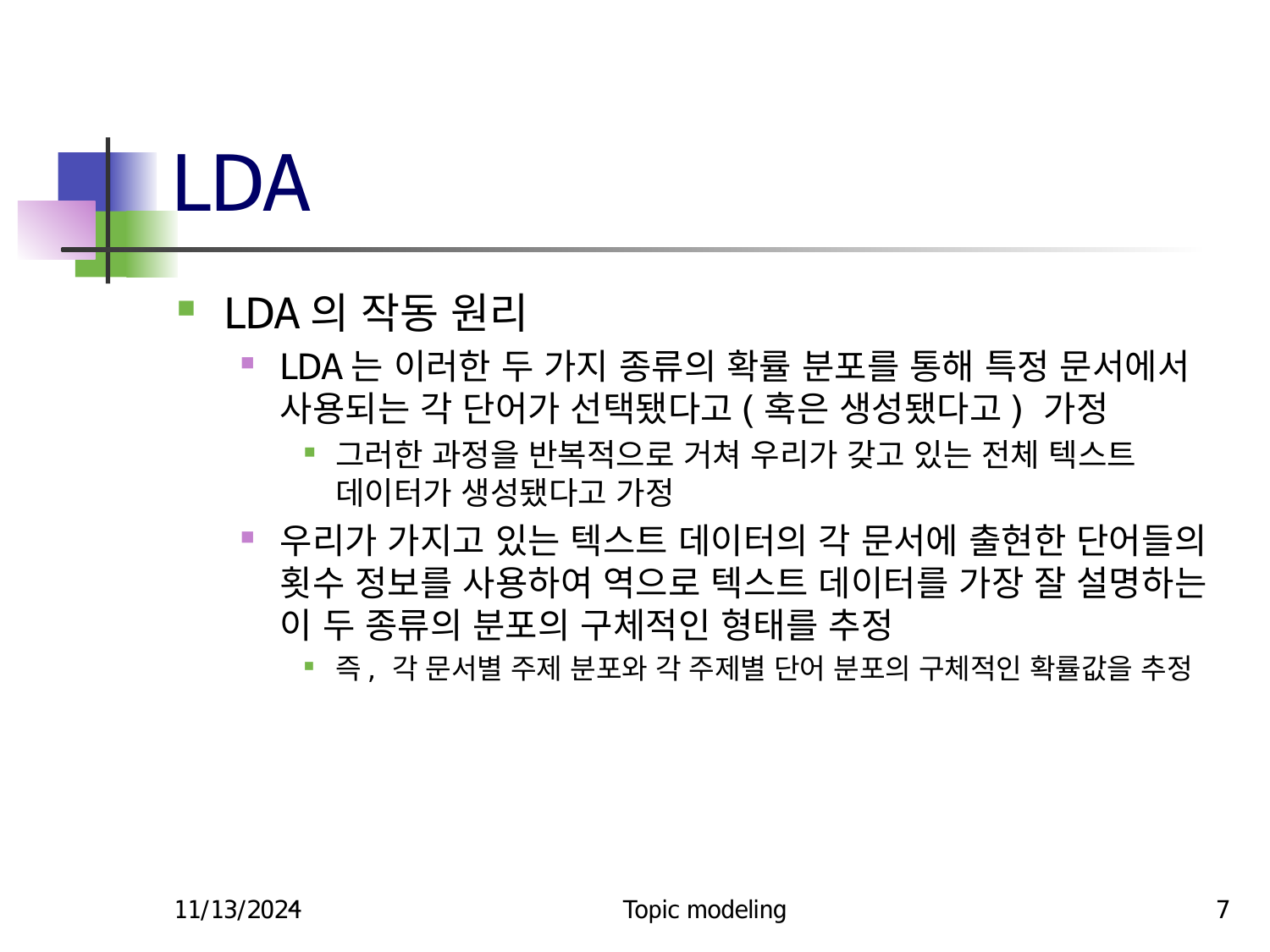

# LDA
LDA의 작동 원리
LDA는 이러한 두 가지 종류의 확률 분포를 통해 특정 문서에서 사용되는 각 단어가 선택됐다고(혹은 생성됐다고) 가정
그러한 과정을 반복적으로 거쳐 우리가 갖고 있는 전체 텍스트 데이터가 생성됐다고 가정
우리가 가지고 있는 텍스트 데이터의 각 문서에 출현한 단어들의 횟수 정보를 사용하여 역으로 텍스트 데이터를 가장 잘 설명하는 이 두 종류의 분포의 구체적인 형태를 추정
즉, 각 문서별 주제 분포와 각 주제별 단어 분포의 구체적인 확률값을 추정
11/13/2024
Topic modeling
7